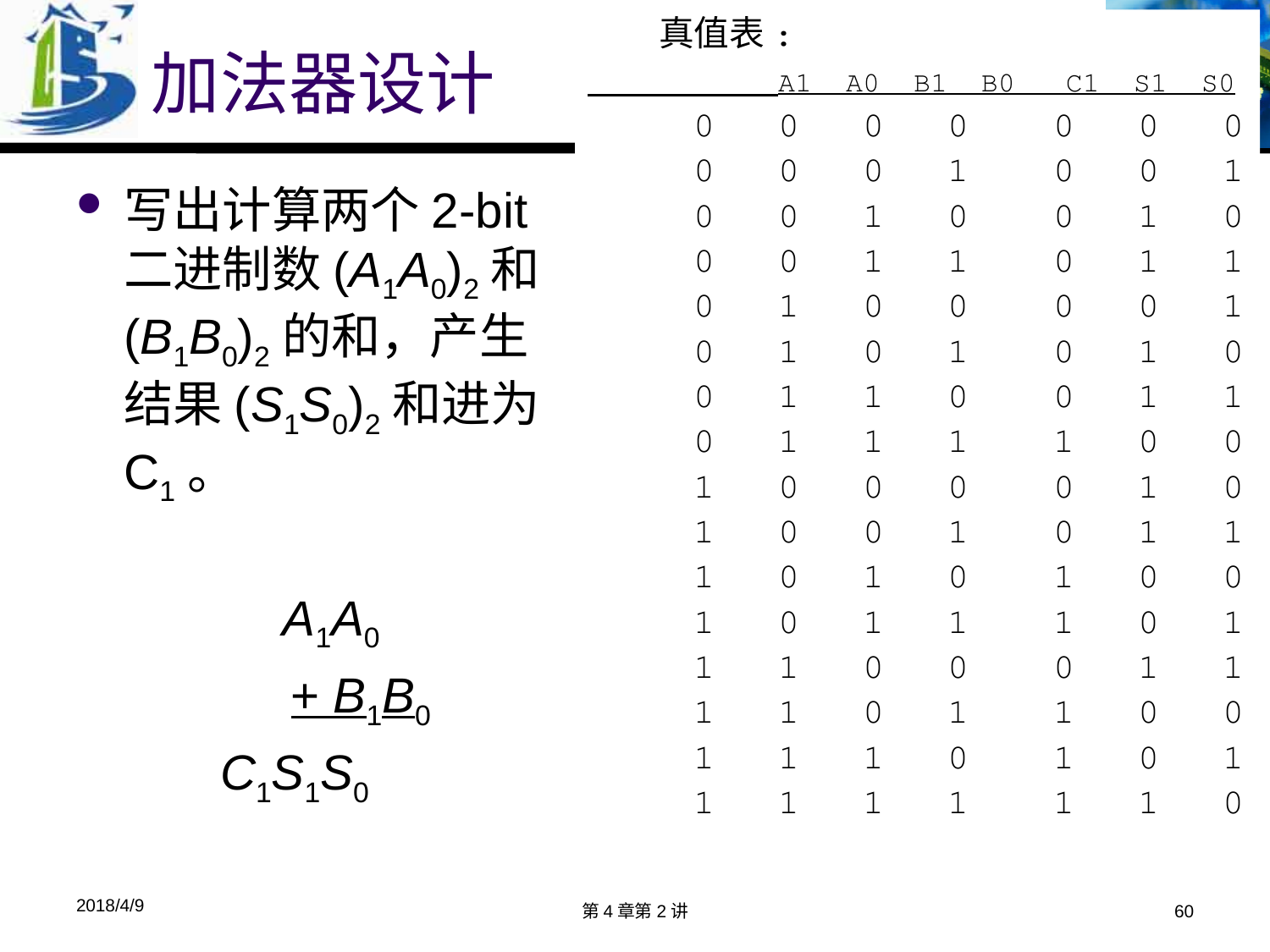

真值表:
         A1  A0  B1  B0   C1  S1  S0
     0   0   0   0    0   0   0
     0   0   0   1    0   0   1
     0   0   1   0    0   1   0
     0   0   1   1    0   1   1
     0   1   0   0    0   0   1
     0   1   0   1    0   1   0
     0   1   1   0    0   1   1
     0   1   1   1    1   0   0
     1   0   0   0    0   1   0
     1   0   0   1    0   1   1
     1   0   1   0    1   0   0
     1   0   1   1    1   0   1
     1   1   0   0    0   1   1
     1   1   0   1    1   0   0
     1   1   1   0    1   0   1
     1   1   1   1    1   1   0
# 加法器设计
写出计算两个2-bit二进制数(A1A0)2和(B1B0)2的和，产生结果(S1S0)2和进为C1。

               A1A0
	 	     + B1B0
	       C1S1S0
2018/4/9
第4章第2讲
60